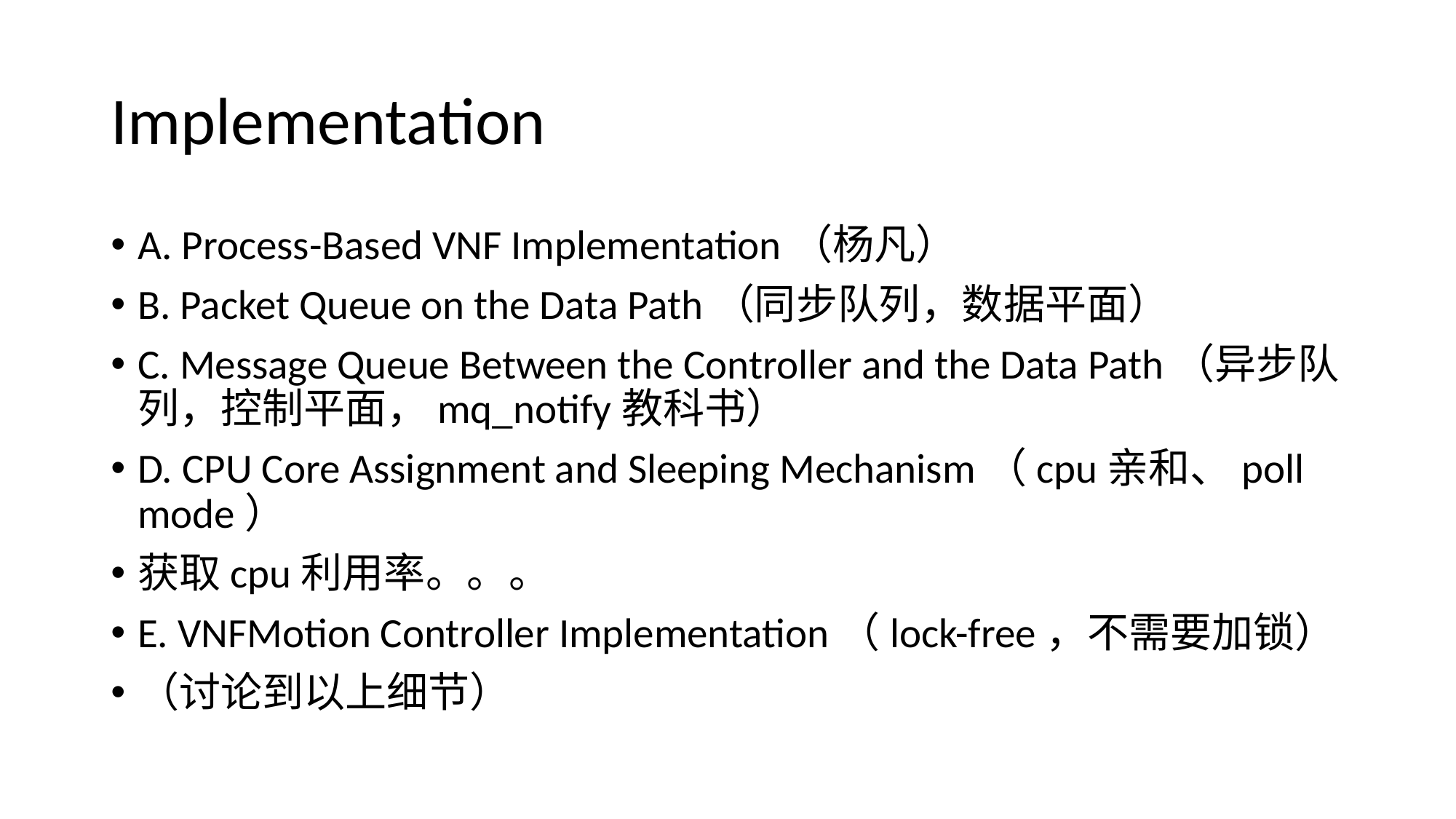

# Implementation
A. Process-Based VNF Implementation（杨凡）
B. Packet Queue on the Data Path（同步队列，数据平面）
C. Message Queue Between the Controller and the Data Path（异步队列，控制平面，mq_notify教科书）
D. CPU Core Assignment and Sleeping Mechanism（cpu亲和、poll mode）
获取cpu利用率。。。
E. VNFMotion Controller Implementation（lock-free，不需要加锁）
（讨论到以上细节）